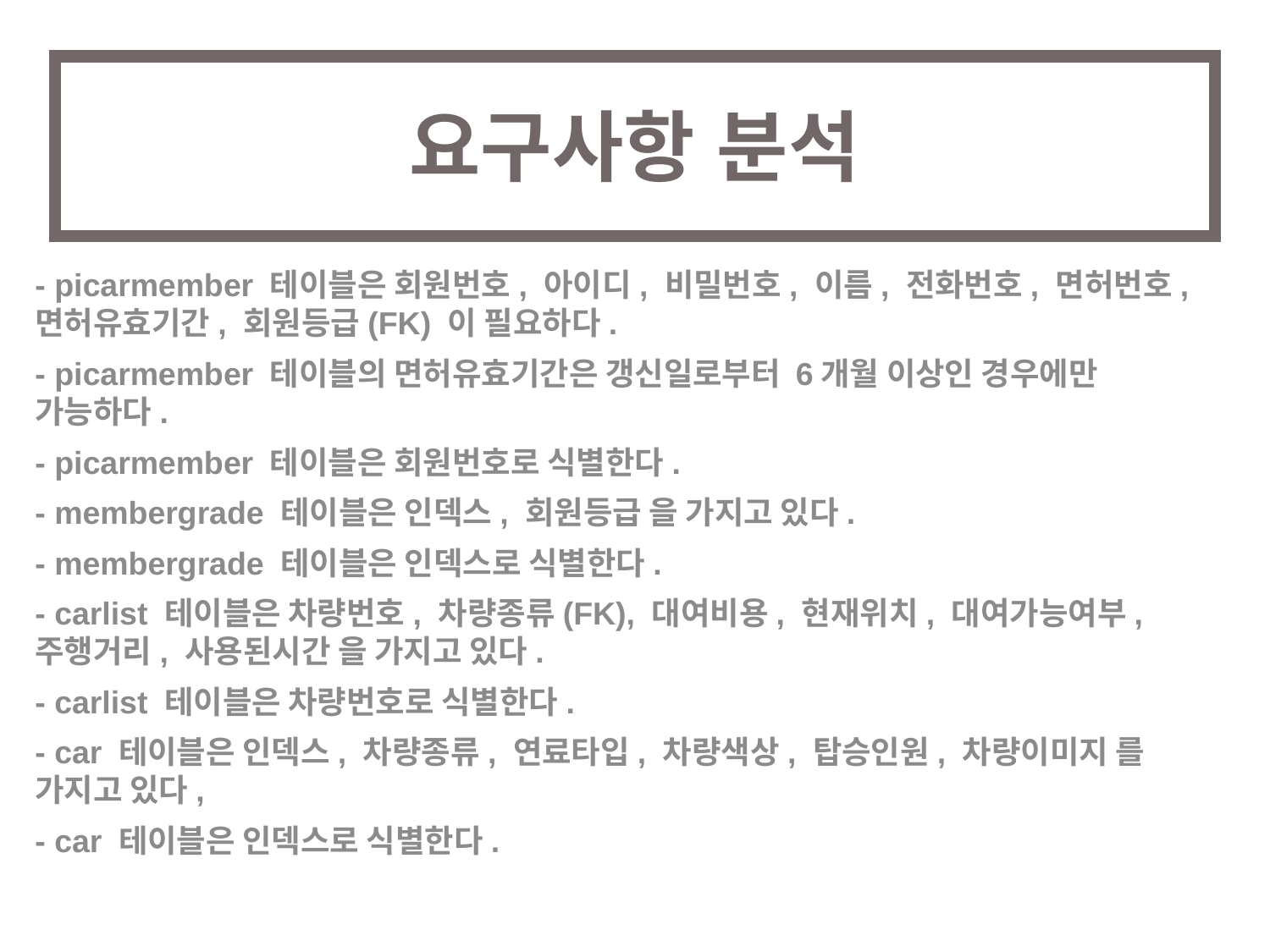

# 요구사항 분석
- picarmember 테이블은 회원번호, 아이디, 비밀번호, 이름, 전화번호, 면허번호, 면허유효기간, 회원등급(FK) 이 필요하다.
- picarmember 테이블의 면허유효기간은 갱신일로부터 6개월 이상인 경우에만 가능하다.
- picarmember 테이블은 회원번호로 식별한다.
- membergrade 테이블은 인덱스, 회원등급 을 가지고 있다.
- membergrade 테이블은 인덱스로 식별한다.
- carlist 테이블은 차량번호, 차량종류(FK), 대여비용, 현재위치, 대여가능여부, 주행거리, 사용된시간 을 가지고 있다.
- carlist 테이블은 차량번호로 식별한다.
- car 테이블은 인덱스, 차량종류, 연료타입, 차량색상, 탑승인원, 차량이미지 를 가지고 있다,
- car 테이블은 인덱스로 식별한다.